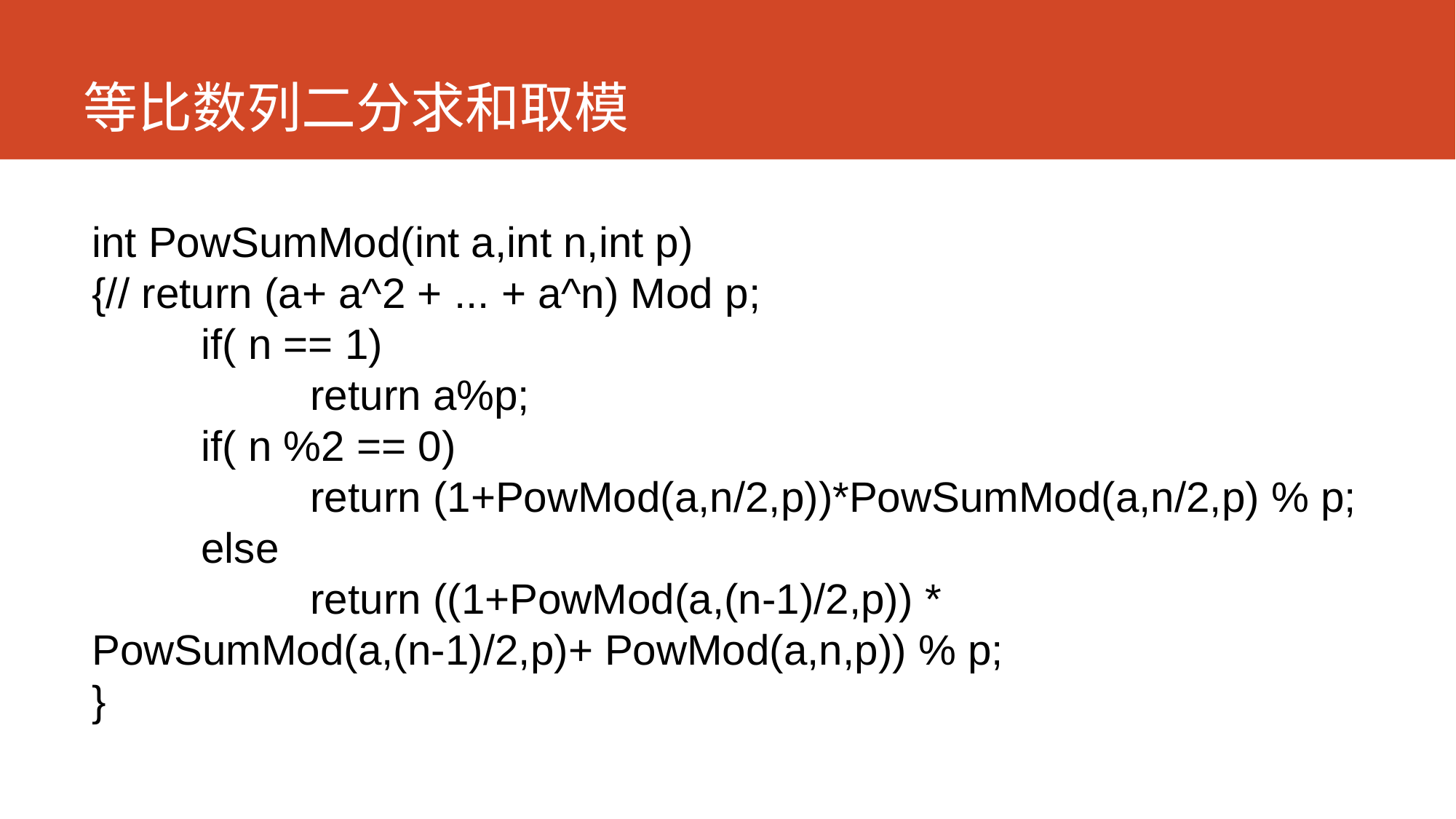

# 等比数列二分求和取模
int PowSumMod(int a,int n,int p)
{// return (a+ a^2 + ... + a^n) Mod p;
	if( n == 1)
		return a%p;
	if( n %2 == 0)
		return (1+PowMod(a,n/2,p))*PowSumMod(a,n/2,p) % p;
	else
		return ((1+PowMod(a,(n-1)/2,p)) * PowSumMod(a,(n-1)/2,p)+ PowMod(a,n,p)) % p;
}